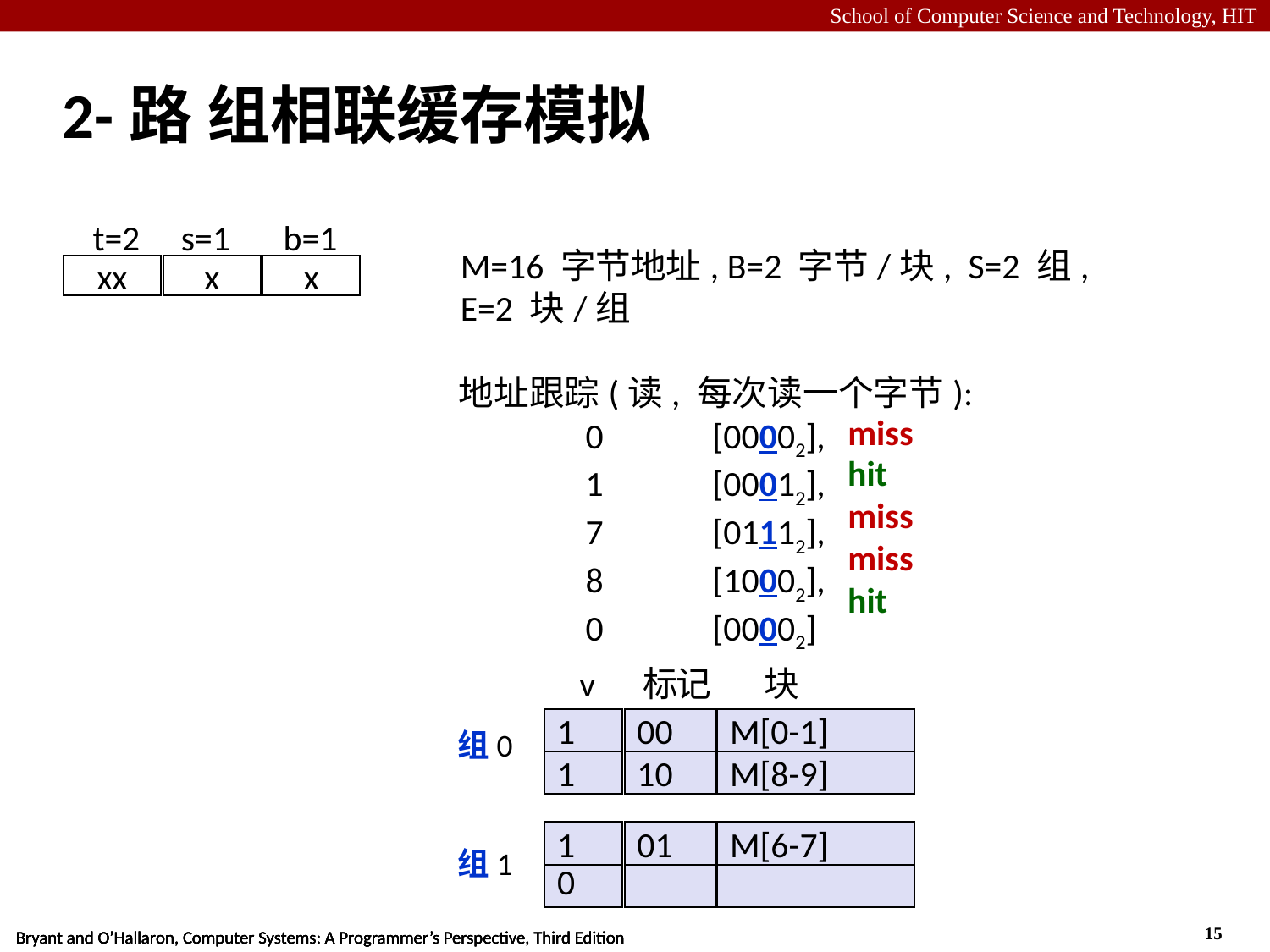

# 2-路 组相联缓存模拟
t=2
s=1
b=1
M=16 字节地址, B=2 字节/块,  S=2 组,
E=2 块/组

地址跟踪(读, 每次读一个字节):
	0	[00002],
	1	[00012],
	7	[01112],
	8	[10002],
	0	[00002]
xx
x
x
miss
hit
miss
miss
hit
v
标记
块
0
?
?
1
00
M[0-1]
组0
1
10
M[8-9]

0

1
01
M[6-7]
0

组1
0